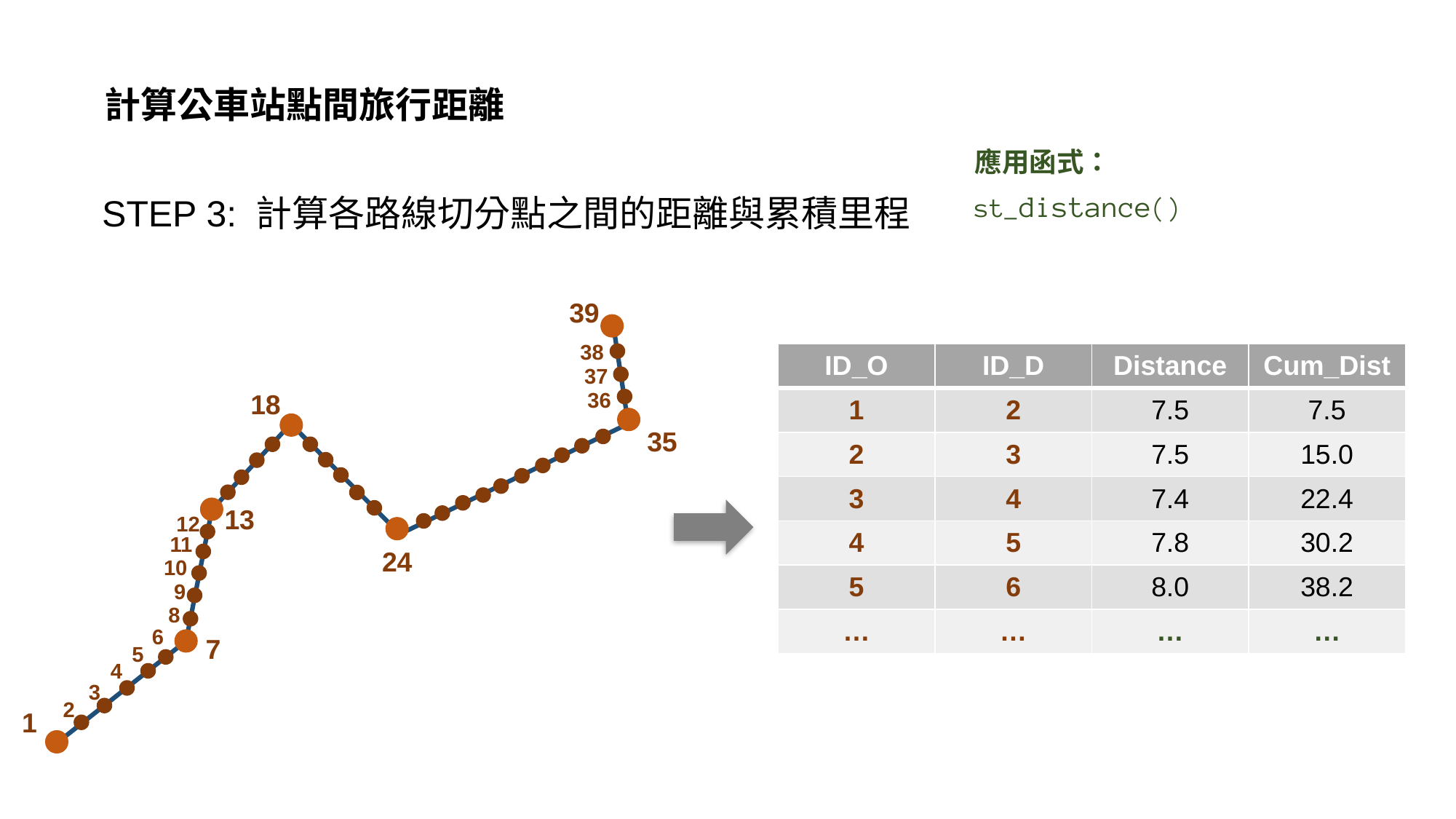

計算公車站點間旅行距離
應用函式：
st_distance()
STEP 3: 計算各路線切分點之間的距離與累積里程
39

38

| ID\_O | ID\_D | Distance | Cum\_Dist |
| --- | --- | --- | --- |
| 1 | 2 | 7.5 | 7.5 |
| 2 | 3 | 7.5 | 15.0 |
| 3 | 4 | 7.4 | 22.4 |
| 4 | 5 | 7.8 | 30.2 |
| 5 | 6 | 8.0 | 38.2 |
| … | … | … | … |
37

36
18

35

13

12

11
24

10

9

8

6
7

5

4

3

2

1